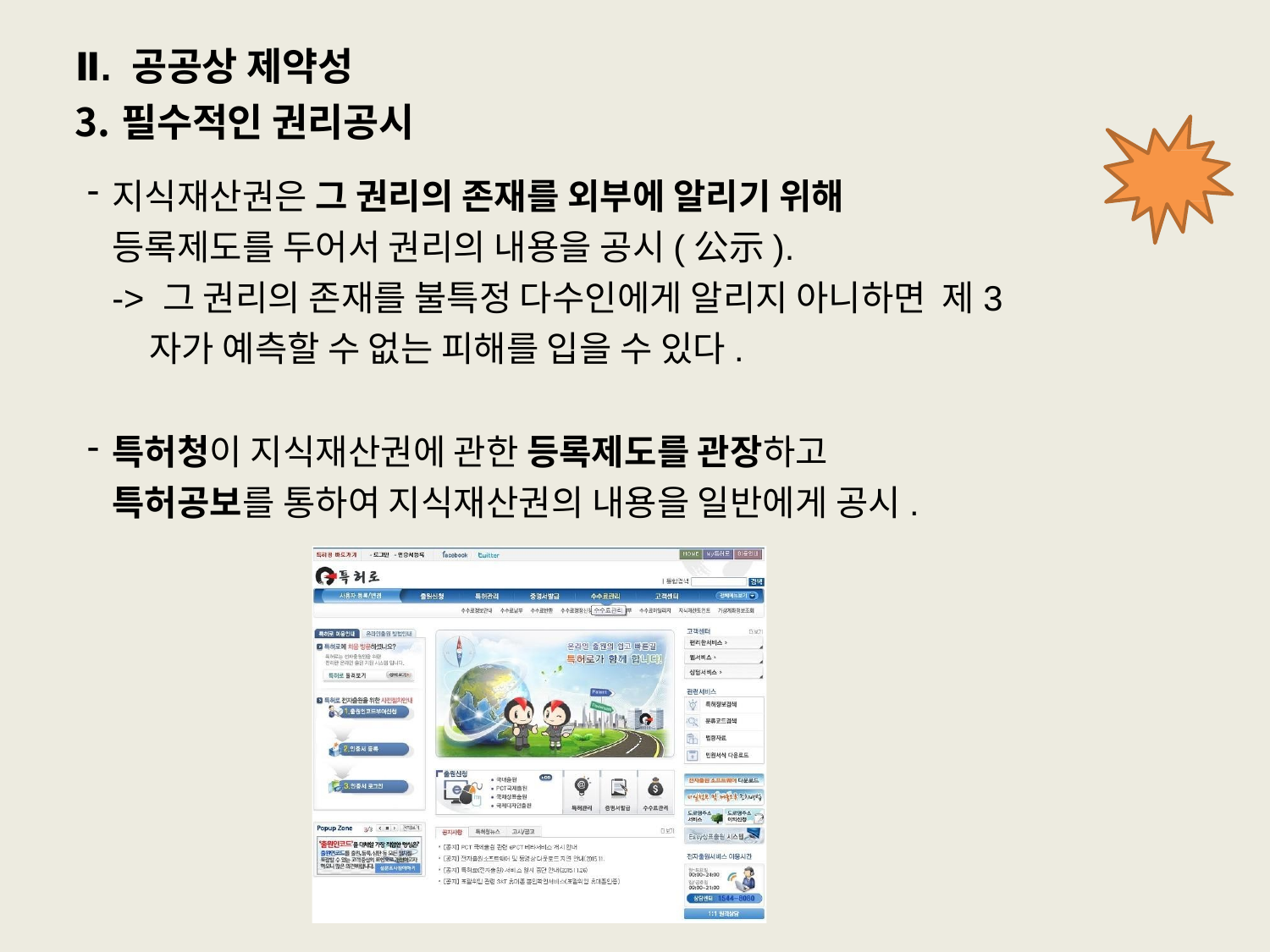

# Ⅱ. 공공상 제약성
필수적인 권리공시
지식재산권은 그 권리의 존재를 외부에 알리기 위해
등록제도를 두어서 권리의 내용을 공시(公示).
-> 그 권리의 존재를 불특정 다수인에게 알리지 아니하면  제3자가 예측할 수 없는 피해를 입을 수 있다.

특허청이 지식재산권에 관한 등록제도를 관장하고  특허공보를 통하여 지식재산권의 내용을 일반에게 공시.